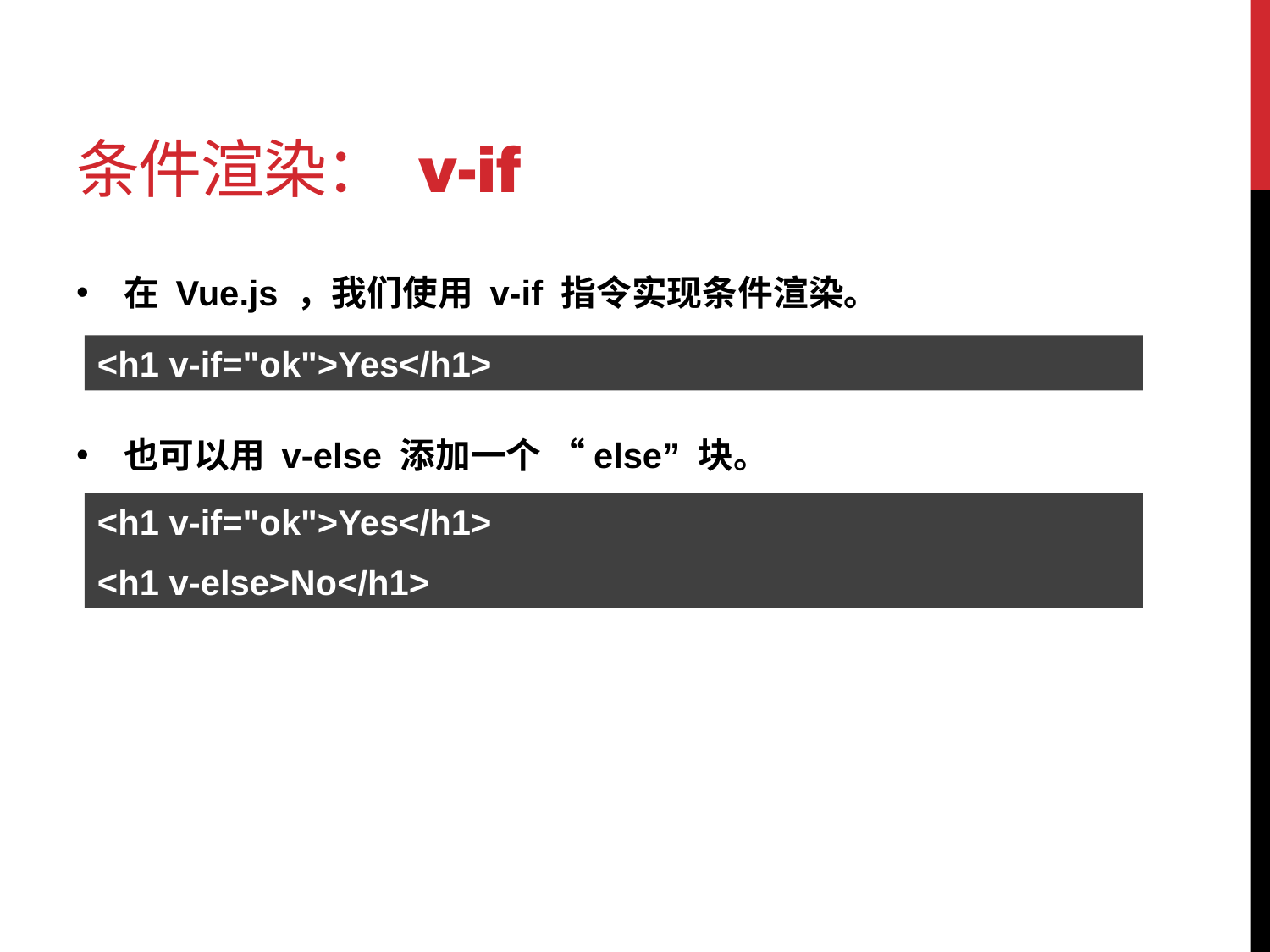

# 条件渲染： v-if
在 Vue.js ，我们使用 v-if 指令实现条件渲染。

也可以用 v-else 添加一个 “else” 块。

<h1 v-if="ok">Yes</h1>
<h1 v-if="ok">Yes</h1>
<h1 v-else>No</h1>